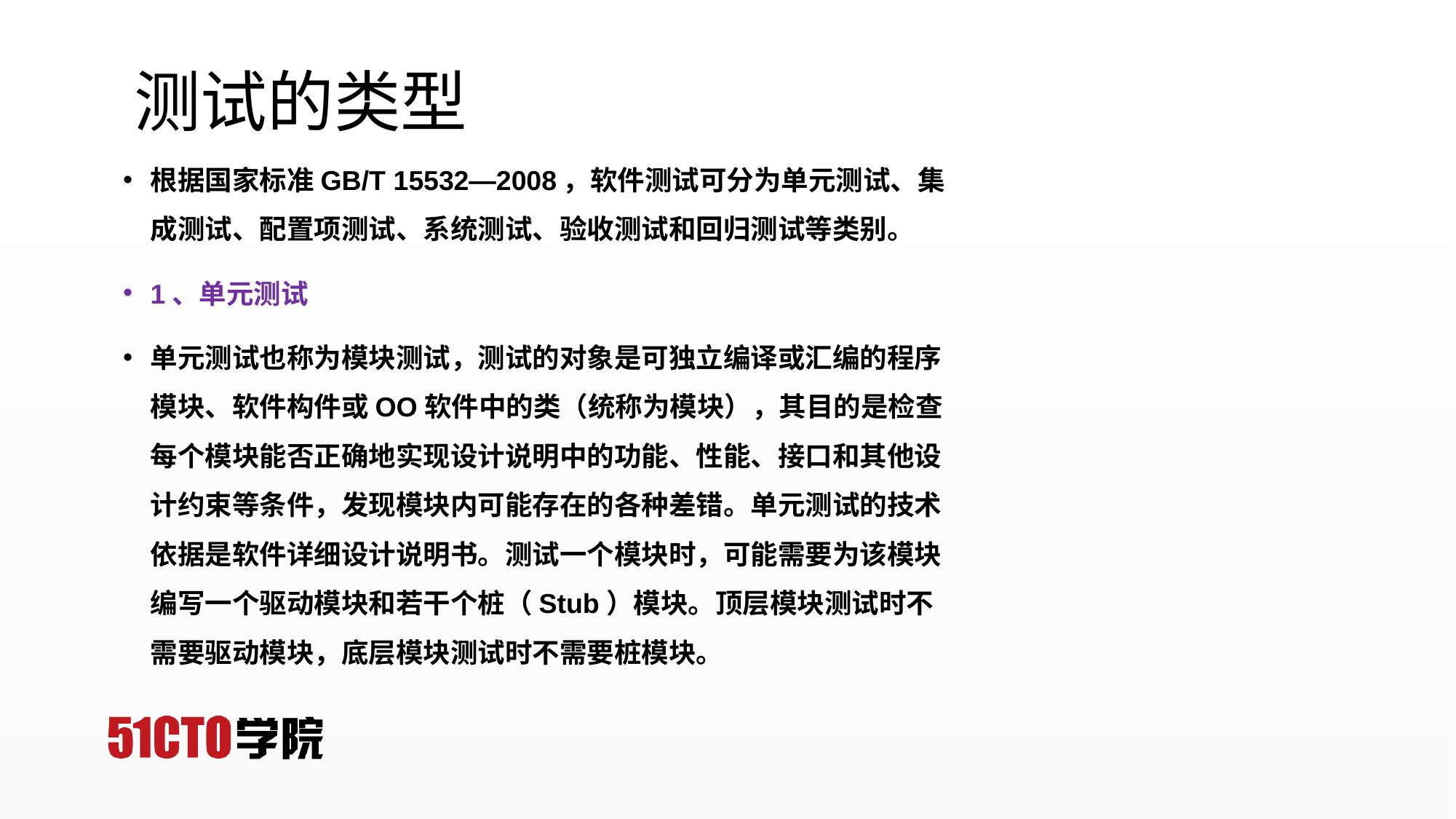

# 测试的类型
根据国家标准GB/T 15532—2008，软件测试可分为单元测试、集成测试、配置项测试、系统测试、验收测试和回归测试等类别。
1、单元测试
单元测试也称为模块测试，测试的对象是可独立编译或汇编的程序模块、软件构件或OO软件中的类（统称为模块），其目的是检查每个模块能否正确地实现设计说明中的功能、性能、接口和其他设计约束等条件，发现模块内可能存在的各种差错。单元测试的技术依据是软件详细设计说明书。测试一个模块时，可能需要为该模块编写一个驱动模块和若干个桩（Stub）模块。顶层模块测试时不需要驱动模块，底层模块测试时不需要桩模块。